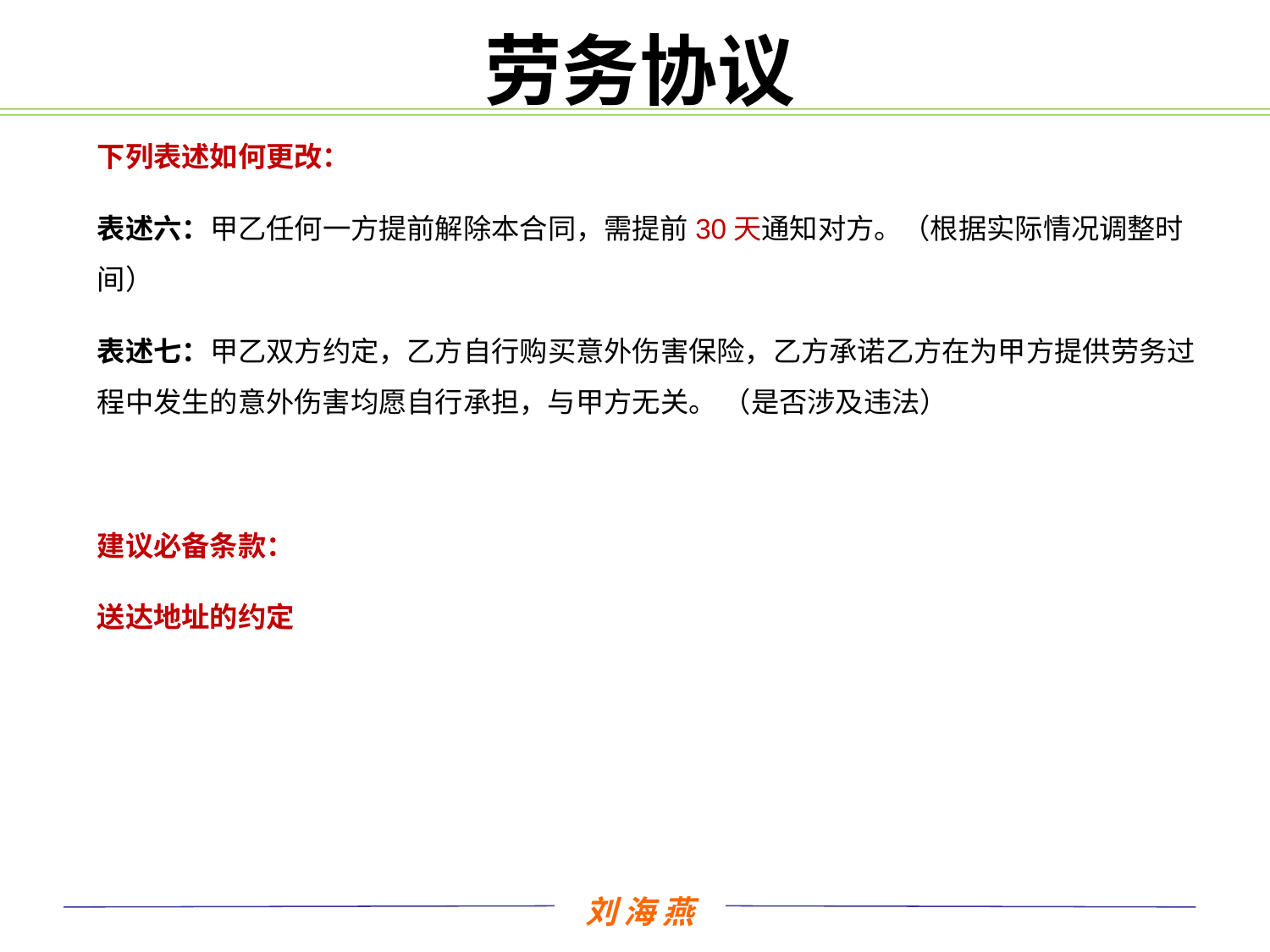

# 劳务协议
下列表述如何更改：
表述六：甲乙任何一方提前解除本合同，需提前30天通知对方。（根据实际情况调整时间）
表述七：甲乙双方约定，乙方自行购买意外伤害保险，乙方承诺乙方在为甲方提供劳务过程中发生的意外伤害均愿自行承担，与甲方无关。 （是否涉及违法）

建议必备条款：
送达地址的约定